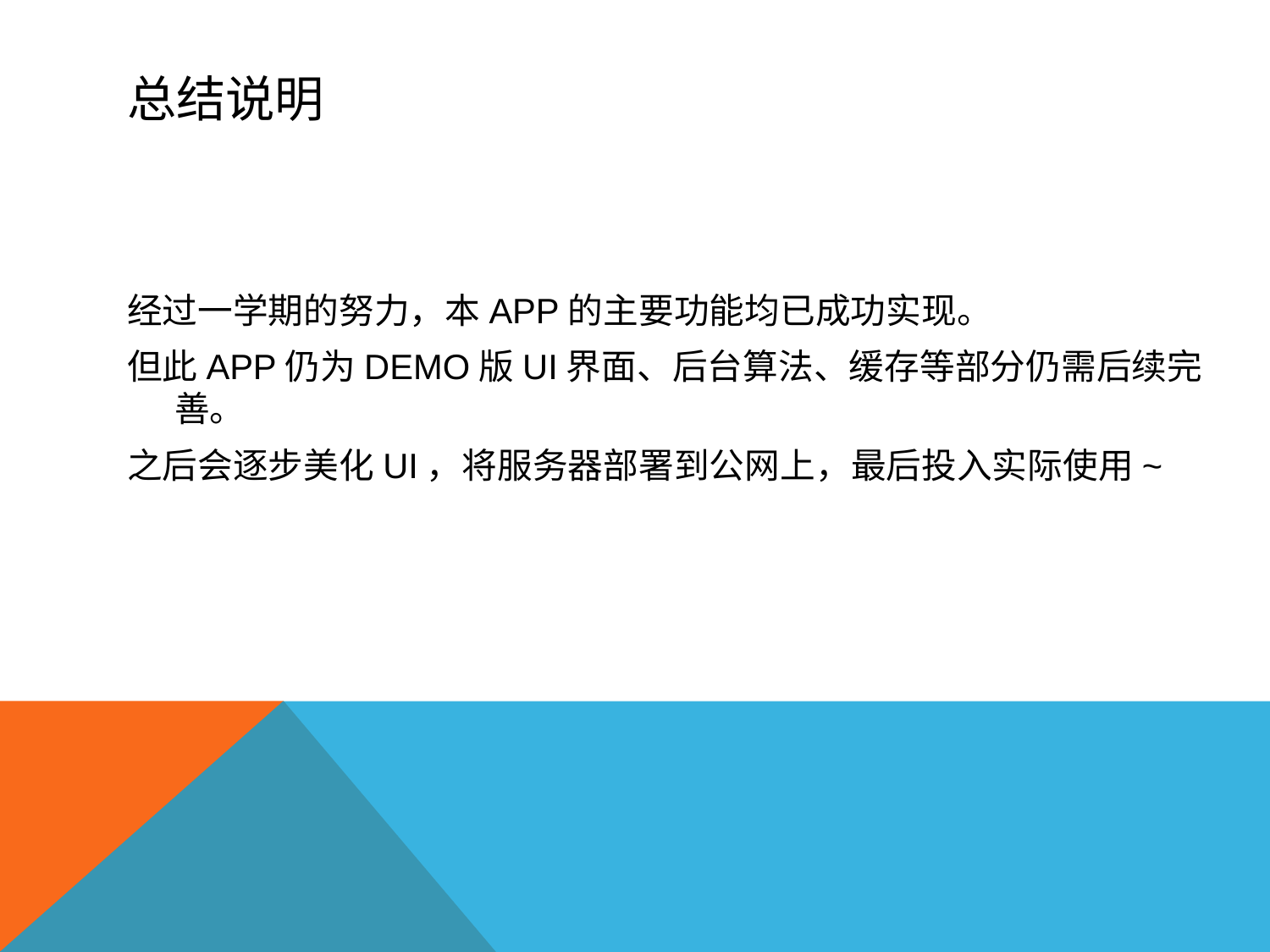

# 总结说明
经过一学期的努力，本APP的主要功能均已成功实现。
但此APP仍为DEMO版UI界面、后台算法、缓存等部分仍需后续完善。
之后会逐步美化UI，将服务器部署到公网上，最后投入实际使用~